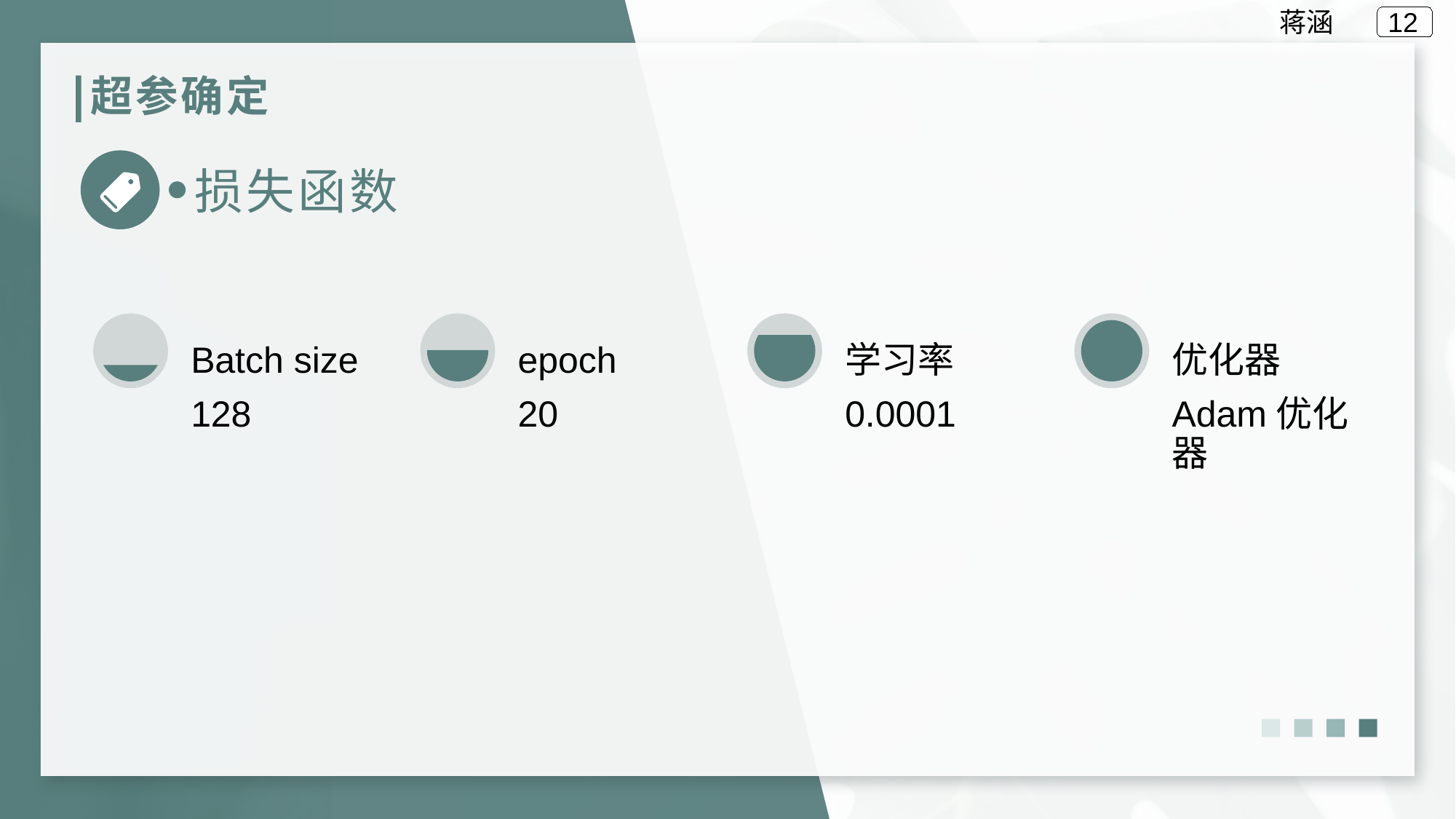

蒋涵
# 超参确定

损失函数

128
Batch size
20
epoch
0.0001
学习率
Adam优化器
优化器